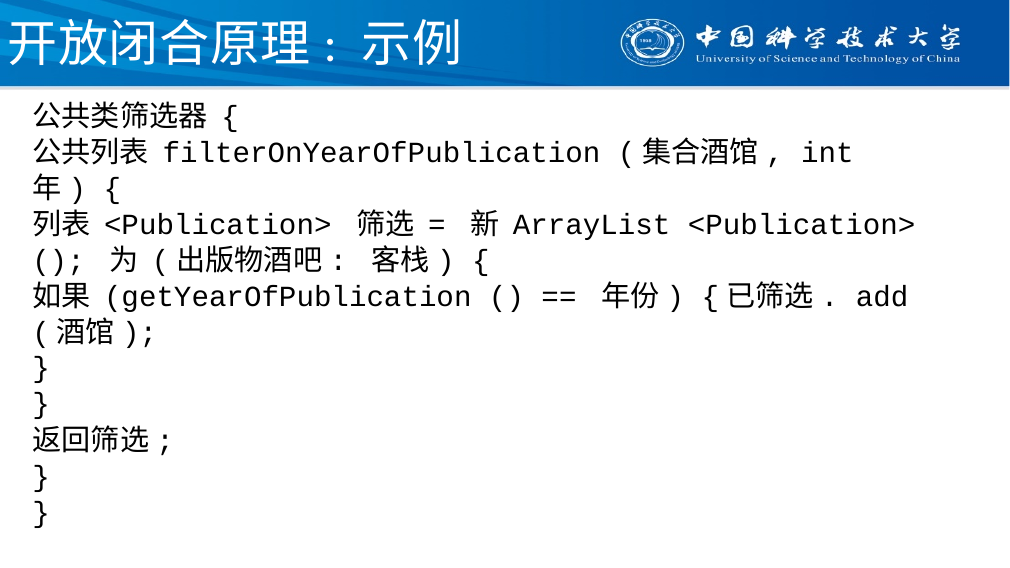

# 开放闭合原理: 示例
公共类筛选器 {
公共列表 filterOnYearOfPublication (集合酒馆, int 年) {
列表 <Publication> 筛选 = 新 ArrayList <Publication> (); 为 (出版物酒吧: 客栈) {
如果 (getYearOfPublication () == 年份) {已筛选. add (酒馆);
}
}
返回筛选;
}
}